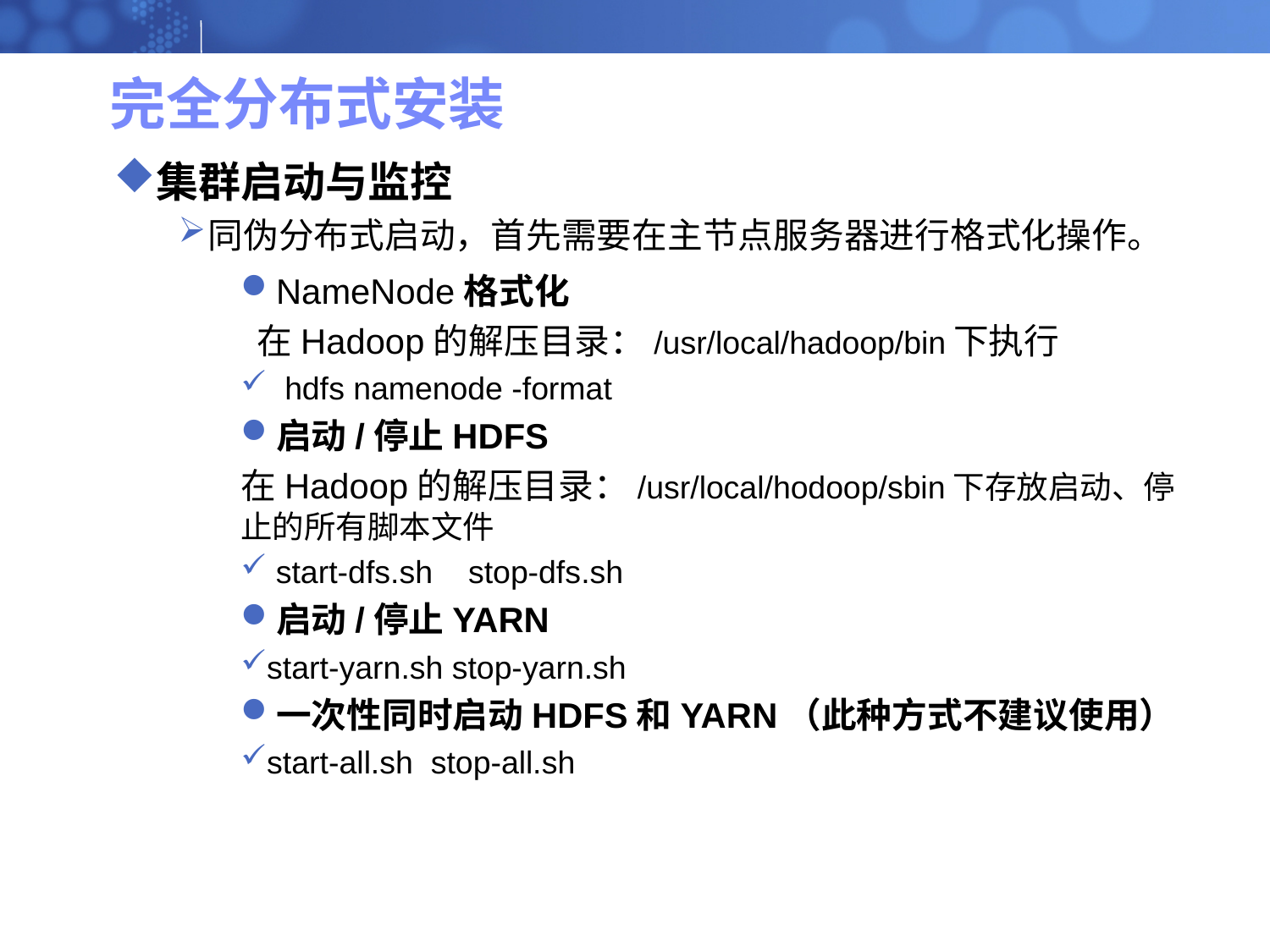

# 完全分布式安装
集群启动与监控
同伪分布式启动，首先需要在主节点服务器进行格式化操作。
NameNode格式化
 在Hadoop的解压目录：/usr/local/hadoop/bin下执行
  hdfs namenode -format
启动/停止HDFS
在Hadoop的解压目录：/usr/local/hodoop/sbin下存放启动、停止的所有脚本文件
 start-dfs.sh    stop-dfs.sh
启动/停止YARN
start-yarn.sh stop-yarn.sh
一次性同时启动HDFS和YARN（此种方式不建议使用）
start-all.sh  stop-all.sh

47